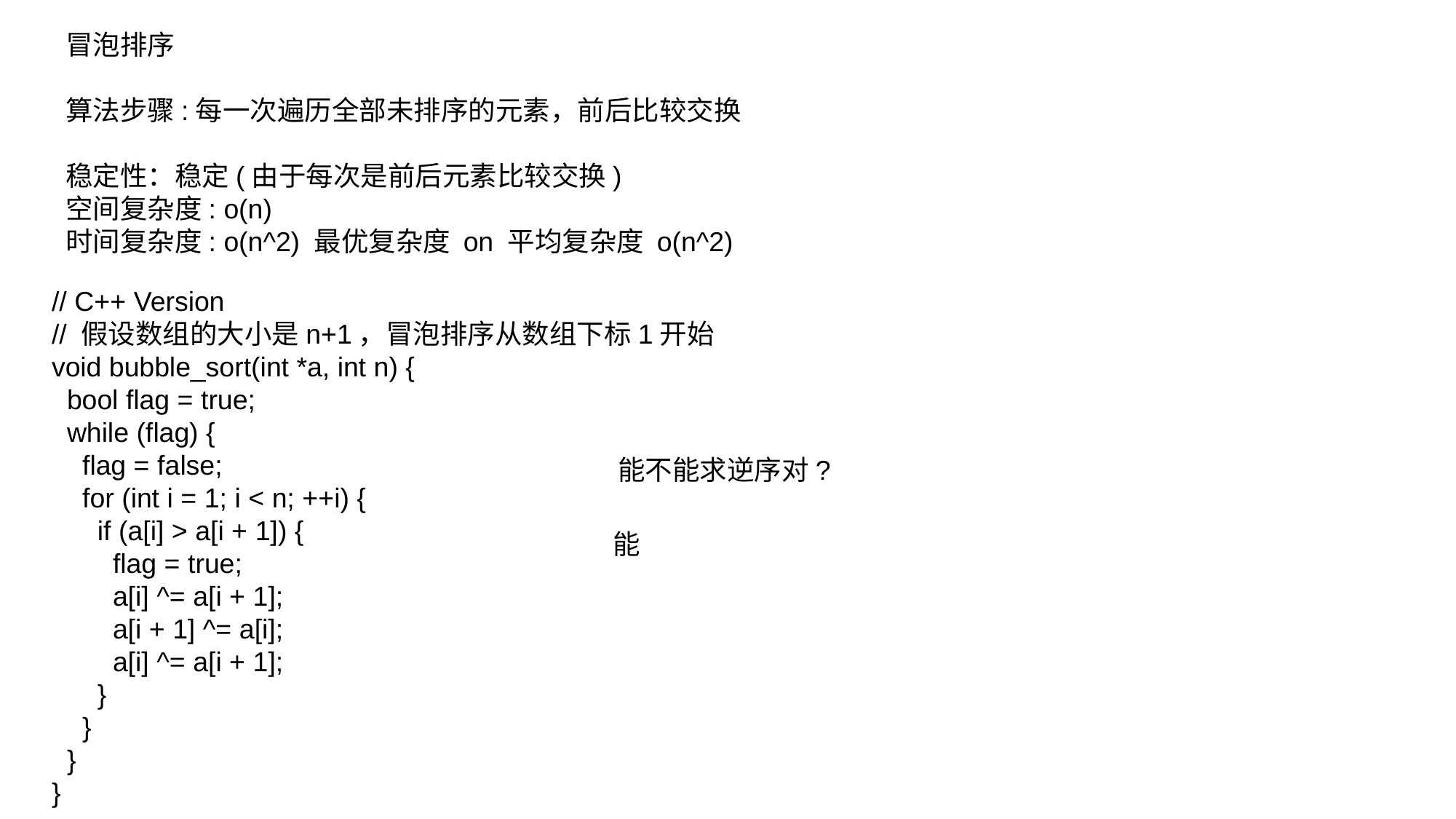

冒泡排序

算法步骤:每一次遍历全部未排序的元素，前后比较交换

稳定性：稳定(由于每次是前后元素比较交换)
空间复杂度: o(n)
时间复杂度: o(n^2) 最优复杂度 on 平均复杂度 o(n^2)

// C++ Version
// 假设数组的大小是n+1，冒泡排序从数组下标1开始
void bubble_sort(int *a, int n) {
  bool flag = true;
  while (flag) {
    flag = false;
    for (int i = 1; i < n; ++i) {
      if (a[i] > a[i + 1]) {
        flag = true;
        a[i] ^= a[i + 1];
        a[i + 1] ^= a[i];
        a[i] ^= a[i + 1];
      }
    }
  }
}
能不能求逆序对?
能